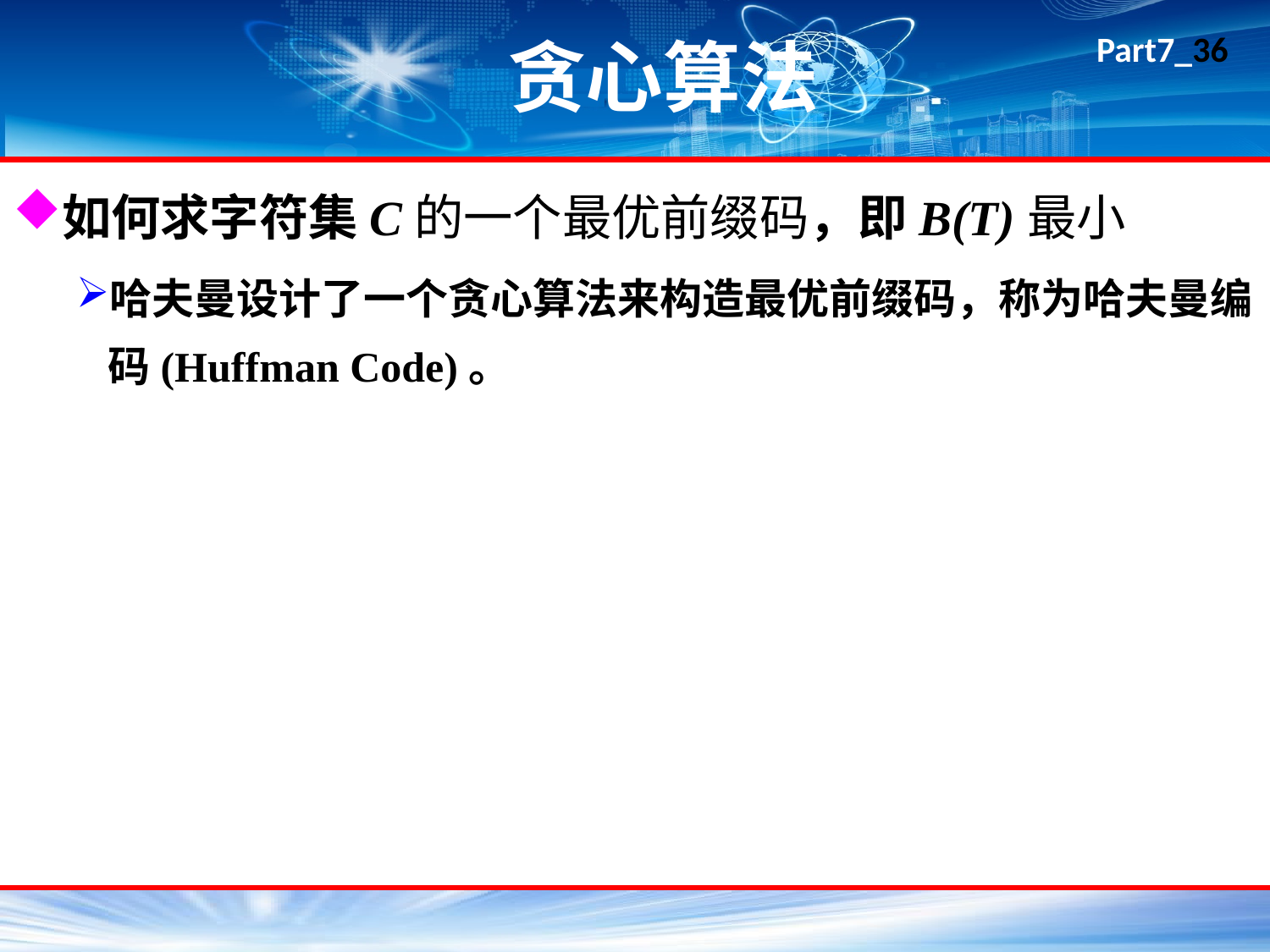

# 贪心算法
如何求字符集C的一个最优前缀码，即B(T)最小
哈夫曼设计了一个贪心算法来构造最优前缀码，称为哈夫曼编码(Huffman Code)。